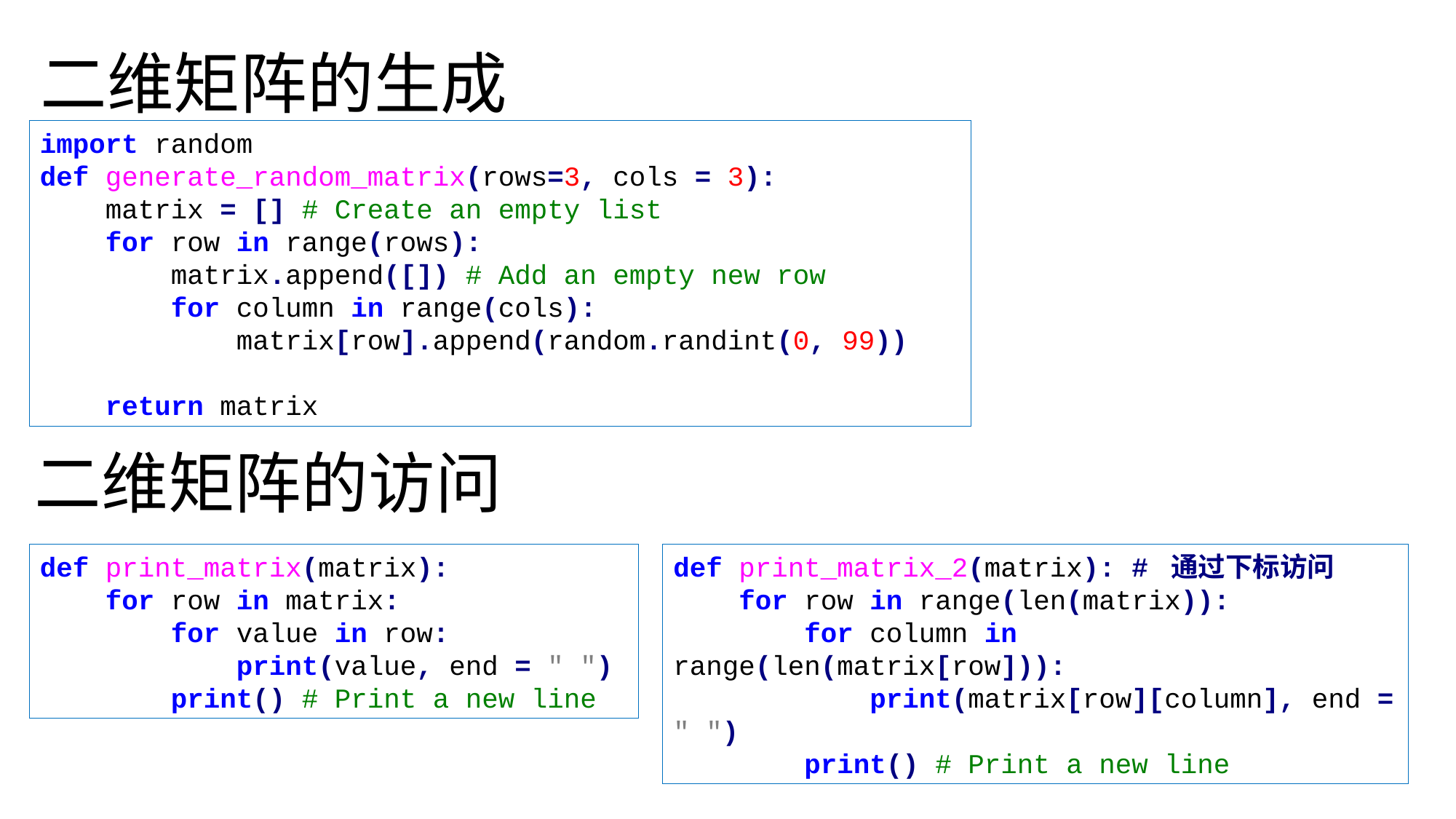

# 二维矩阵的生成
import random
def generate_random_matrix(rows=3, cols = 3):
    matrix = [] # Create an empty list
    for row in range(rows):
        matrix.append([]) # Add an empty new row
        for column in range(cols):
            matrix[row].append(random.randint(0, 99))

    return matrix
二维矩阵的访问
def print_matrix(matrix):
    for row in matrix:
        for value in row:
            print(value, end = " ")
        print() # Print a new line
def print_matrix_2(matrix): # 通过下标访问
    for row in range(len(matrix)):
        for column in range(len(matrix[row])):
            print(matrix[row][column], end = " ")
        print() # Print a new line